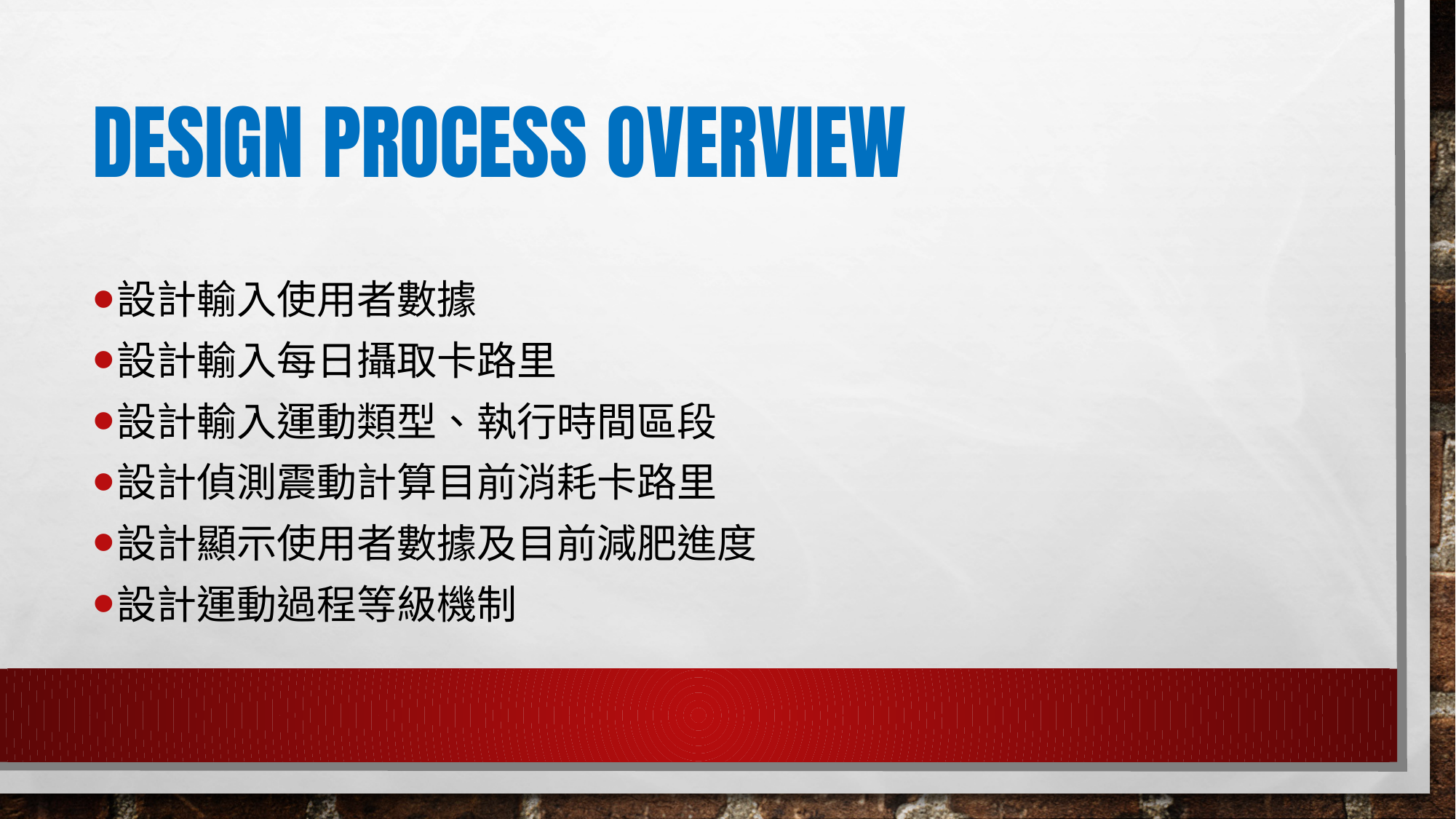

# Design process overview

設計輸入使用者數據
設計輸入每日攝取卡路里
設計輸入運動類型、執行時間區段
設計偵測震動計算目前消耗卡路里
設計顯示使用者數據及目前減肥進度
設計運動過程等級機制